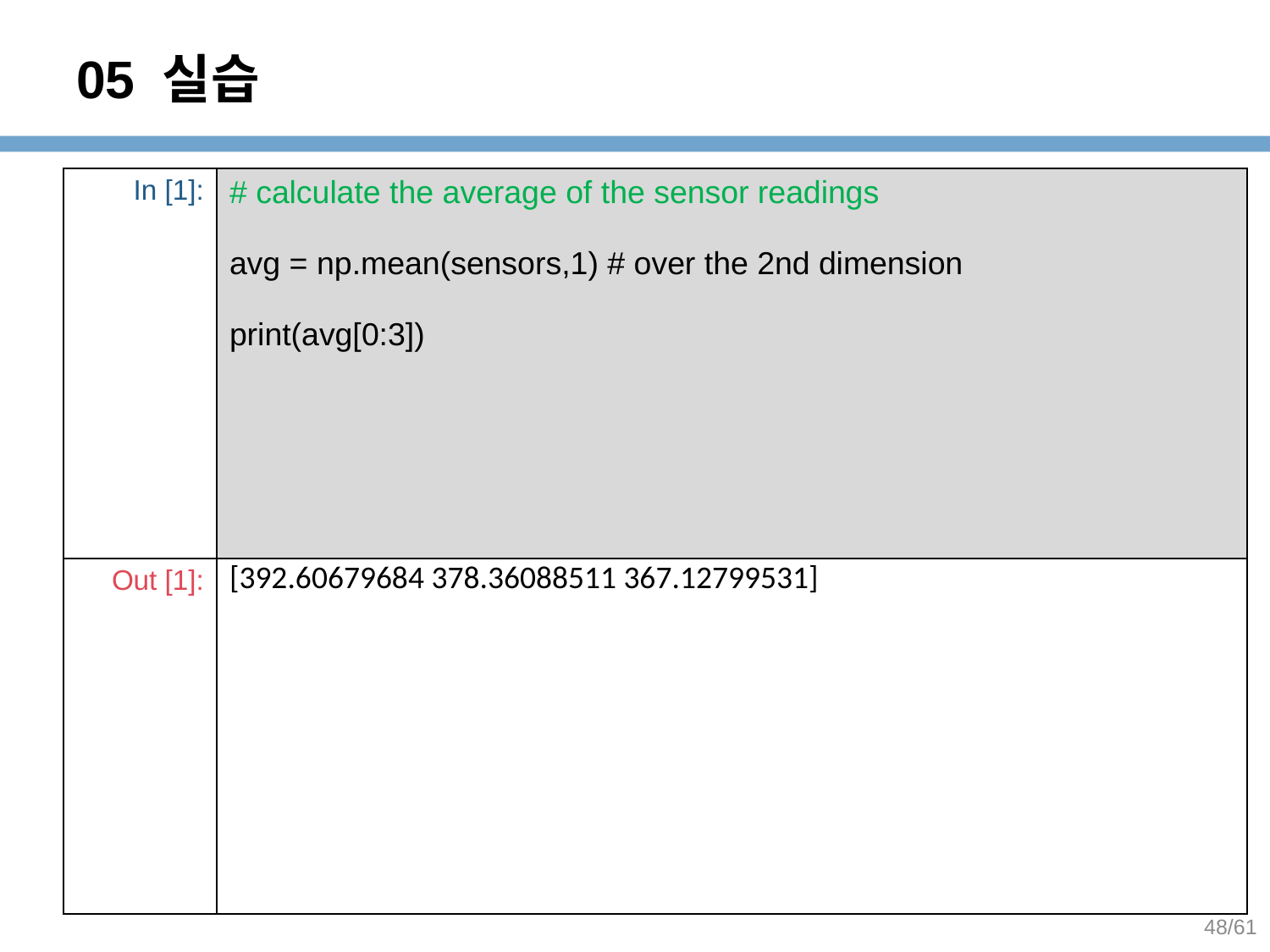

# 05 실습
| In [1]: | # calculate the average of the sensor readings avg = np.mean(sensors,1) # over the 2nd dimension print(avg[0:3]) |
| --- | --- |
| Out [1]: | [392.60679684 378.36088511 367.12799531] |
48/61